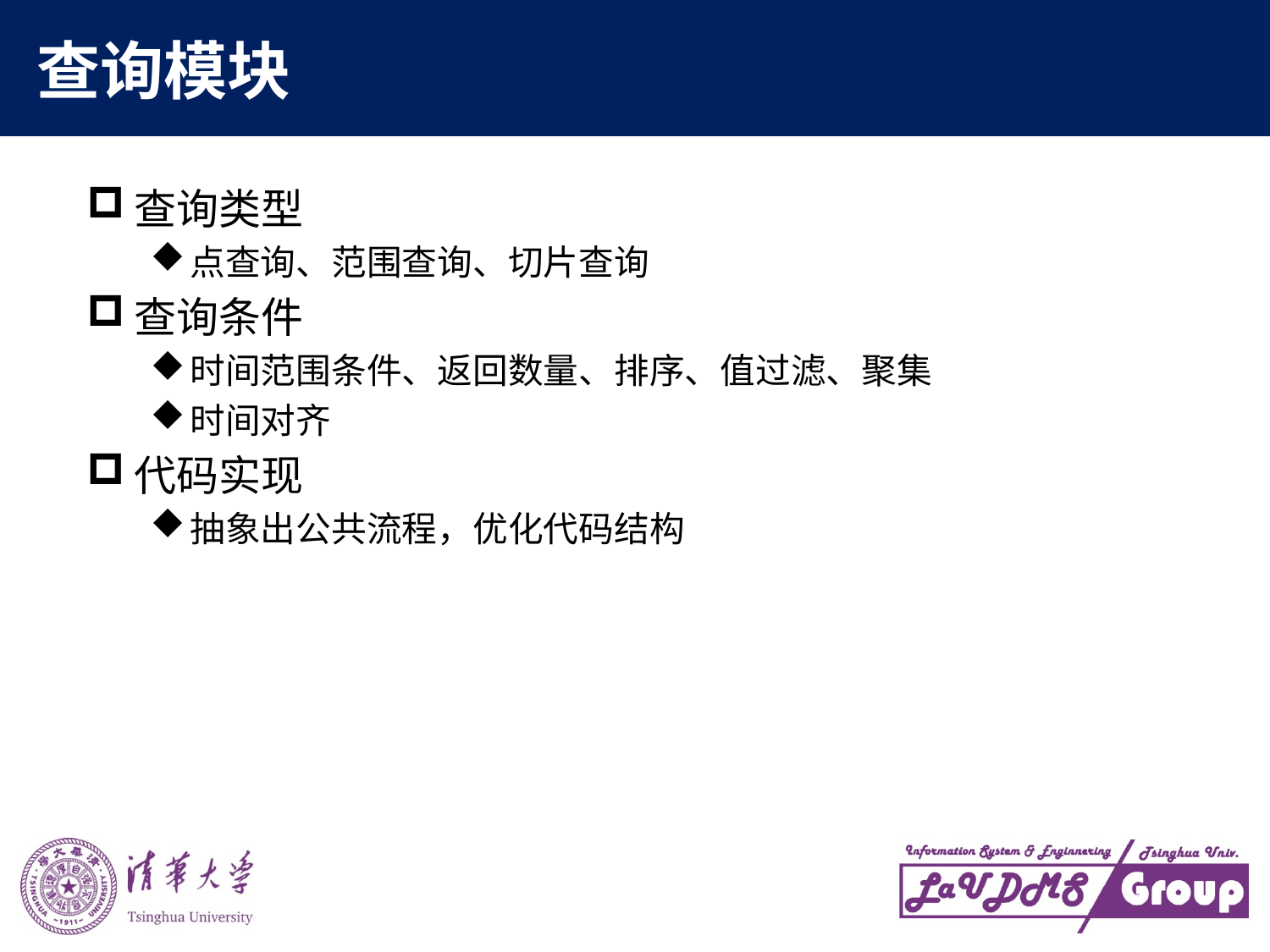

# 查询模块
查询类型
点查询、范围查询、切片查询
查询条件
时间范围条件、返回数量、排序、值过滤、聚集
时间对齐
代码实现
抽象出公共流程，优化代码结构